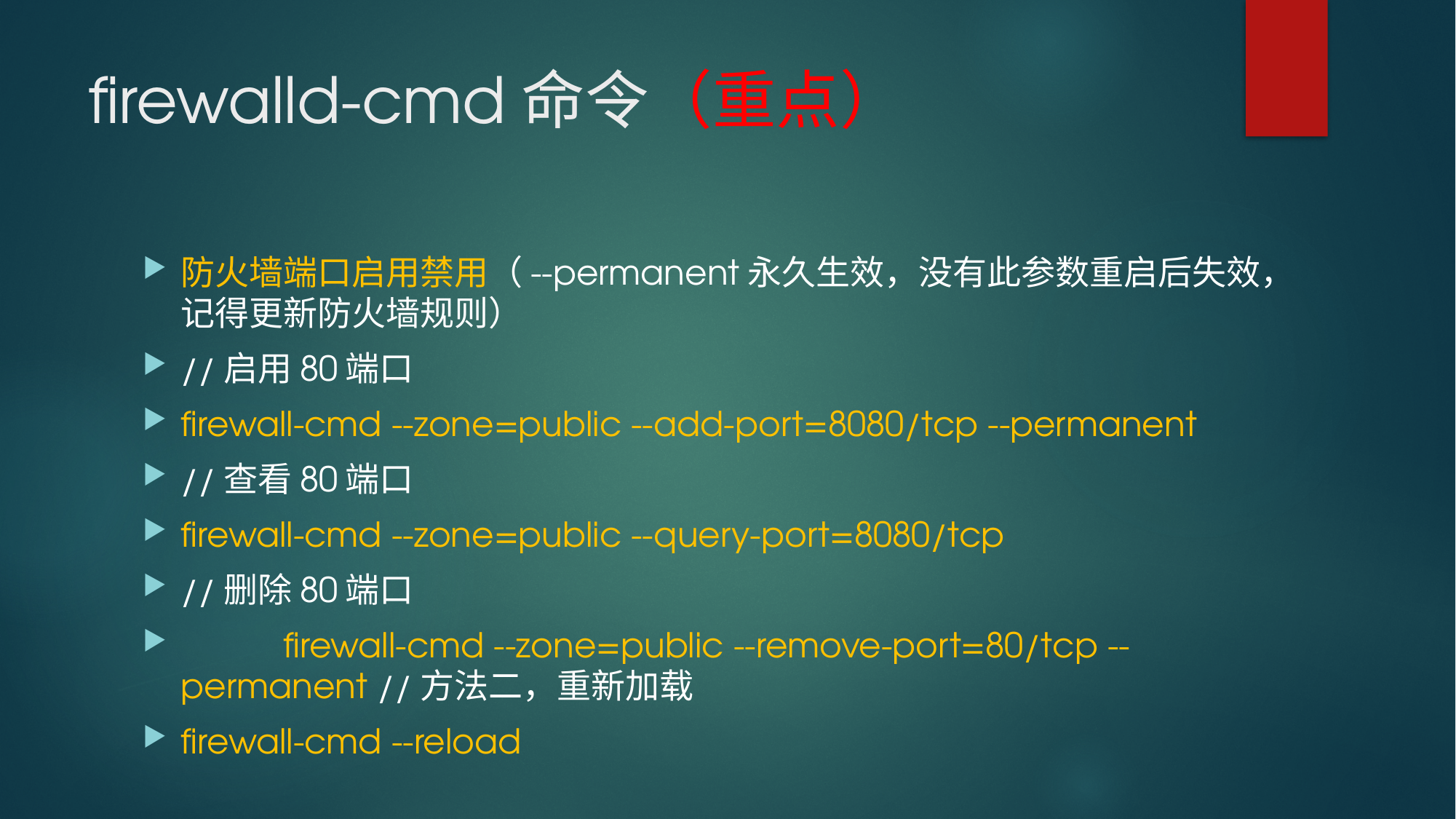

# firewalld-cmd命令（重点）
防火墙端口启用禁用（--permanent永久生效，没有此参数重启后失效，记得更新防火墙规则）
//启用80端口
firewall-cmd --zone=public --add-port=8080/tcp --permanent
//查看80端口
firewall-cmd --zone=public --query-port=8080/tcp
//删除80端口
	firewall-cmd --zone=public --remove-port=80/tcp --permanent //方法二，重新加载
firewall-cmd --reload